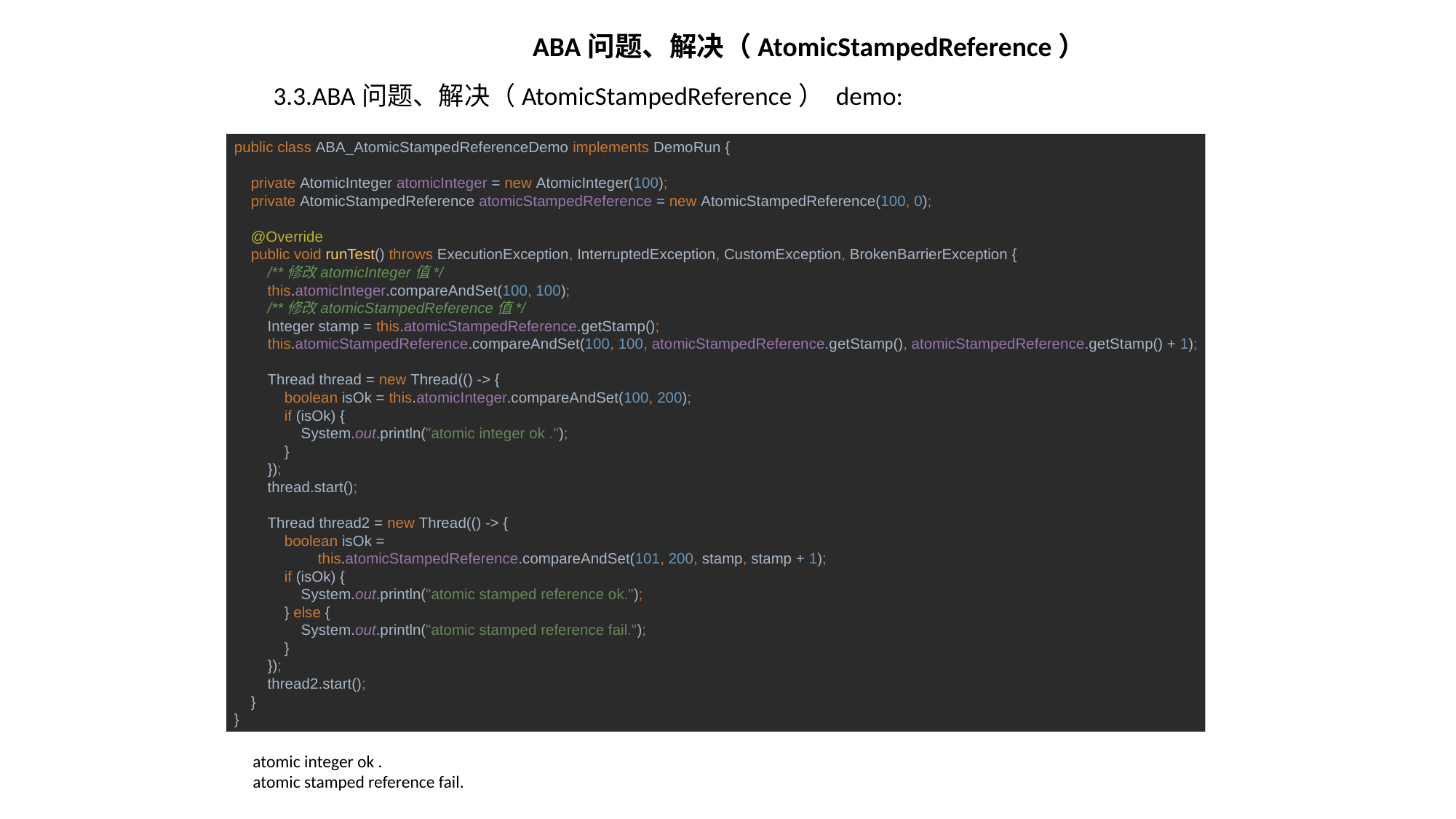

ABA问题、解决（AtomicStampedReference）
	3.3.ABA问题、解决（AtomicStampedReference） demo:
public class ABA_AtomicStampedReferenceDemo implements DemoRun {
    private AtomicInteger atomicInteger = new AtomicInteger(100);
    private AtomicStampedReference atomicStampedReference = new AtomicStampedReference(100, 0);
    @Override
    public void runTest() throws ExecutionException, InterruptedException, CustomException, BrokenBarrierException {
        /**修改atomicInteger值*/
        this.atomicInteger.compareAndSet(100, 100);
        /**修改atomicStampedReference值*/
        Integer stamp = this.atomicStampedReference.getStamp();
        this.atomicStampedReference.compareAndSet(100, 100, atomicStampedReference.getStamp(), atomicStampedReference.getStamp() + 1);
        Thread thread = new Thread(() -> {
            boolean isOk = this.atomicInteger.compareAndSet(100, 200);
            if (isOk) {
                System.out.println("atomic integer ok .");
            }
        });
        thread.start();
        Thread thread2 = new Thread(() -> {
            boolean isOk =
                    this.atomicStampedReference.compareAndSet(101, 200, stamp, stamp + 1);
            if (isOk) {
                System.out.println("atomic stamped reference ok.");
            } else {
                System.out.println("atomic stamped reference fail.");
            }
        });
        thread2.start();
    }
}
atomic integer ok .
atomic stamped reference fail.